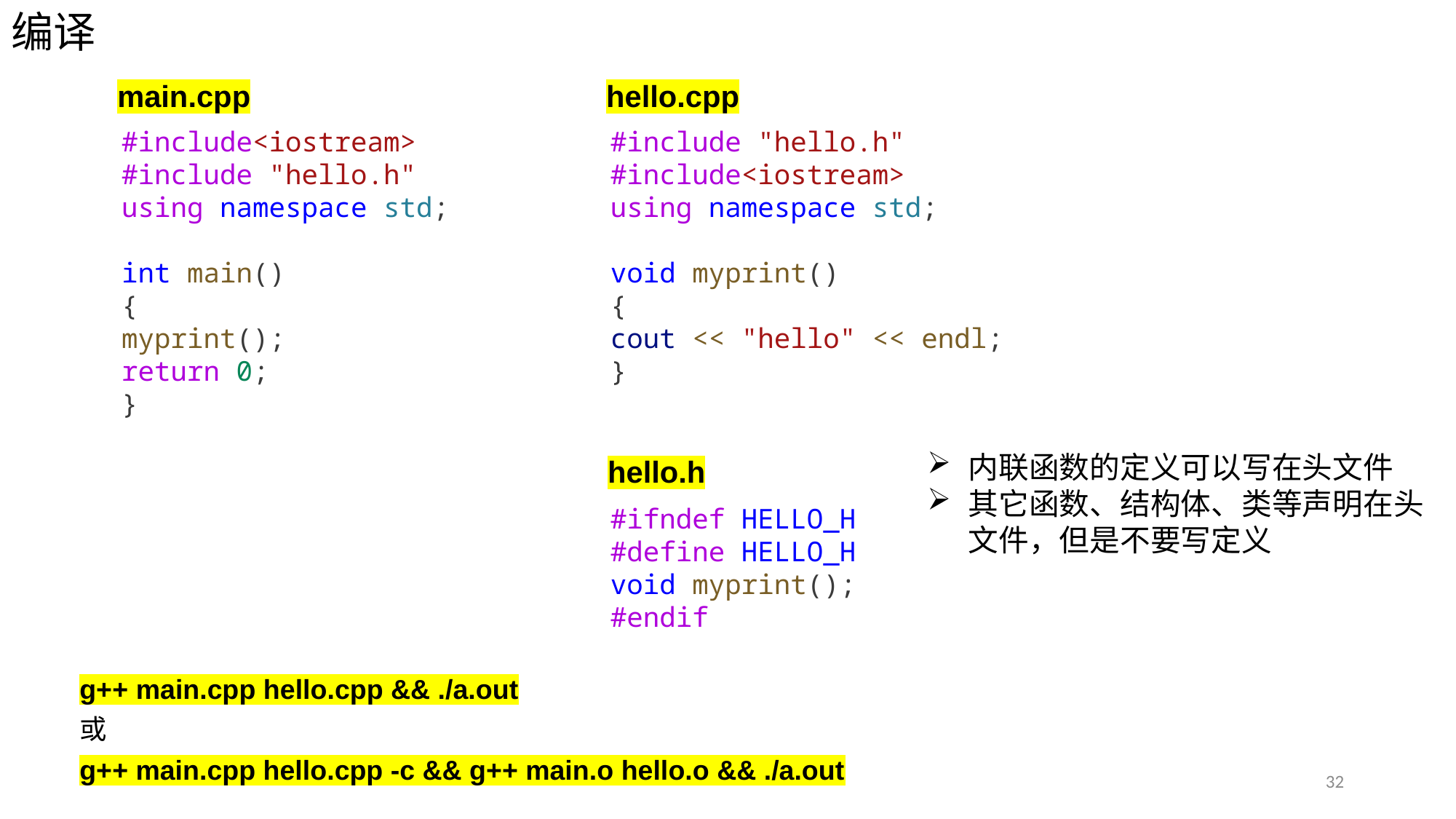

编译
main.cpp
hello.cpp
#include<iostream>
#include "hello.h"
using namespace std;
int main()
{
myprint();
return 0;
}
#include "hello.h"
#include<iostream>
using namespace std;
void myprint()
{
cout << "hello" << endl;
}
内联函数的定义可以写在头文件
其它函数、结构体、类等声明在头文件，但是不要写定义
hello.h
#ifndef HELLO_H
#define HELLO_H
void myprint();
#endif
g++ main.cpp hello.cpp && ./a.out
或
g++ main.cpp hello.cpp -c && g++ main.o hello.o && ./a.out
32